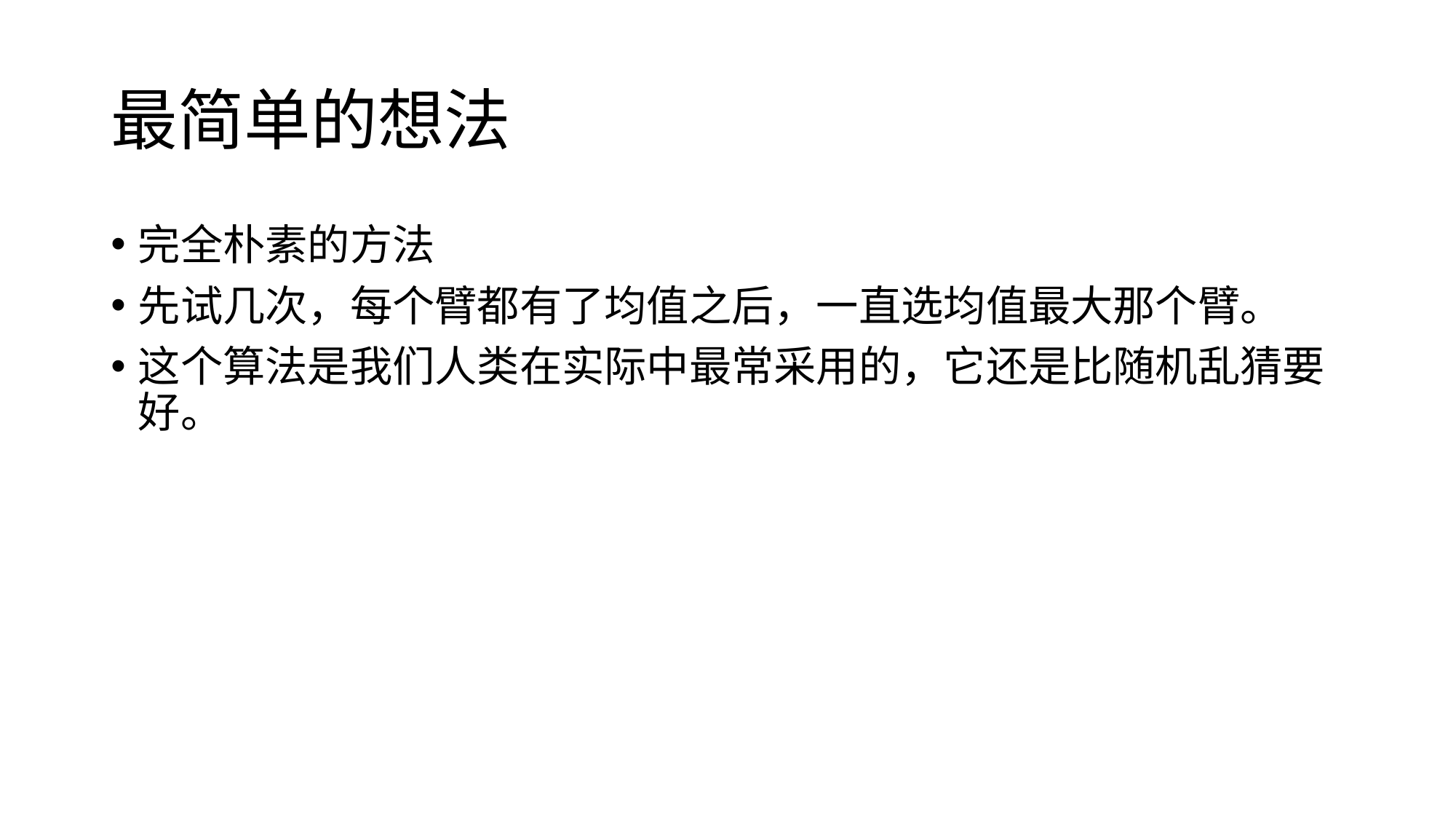

# 最简单的想法
完全朴素的方法
先试几次，每个臂都有了均值之后，一直选均值最大那个臂。
这个算法是我们人类在实际中最常采用的，它还是比随机乱猜要好。